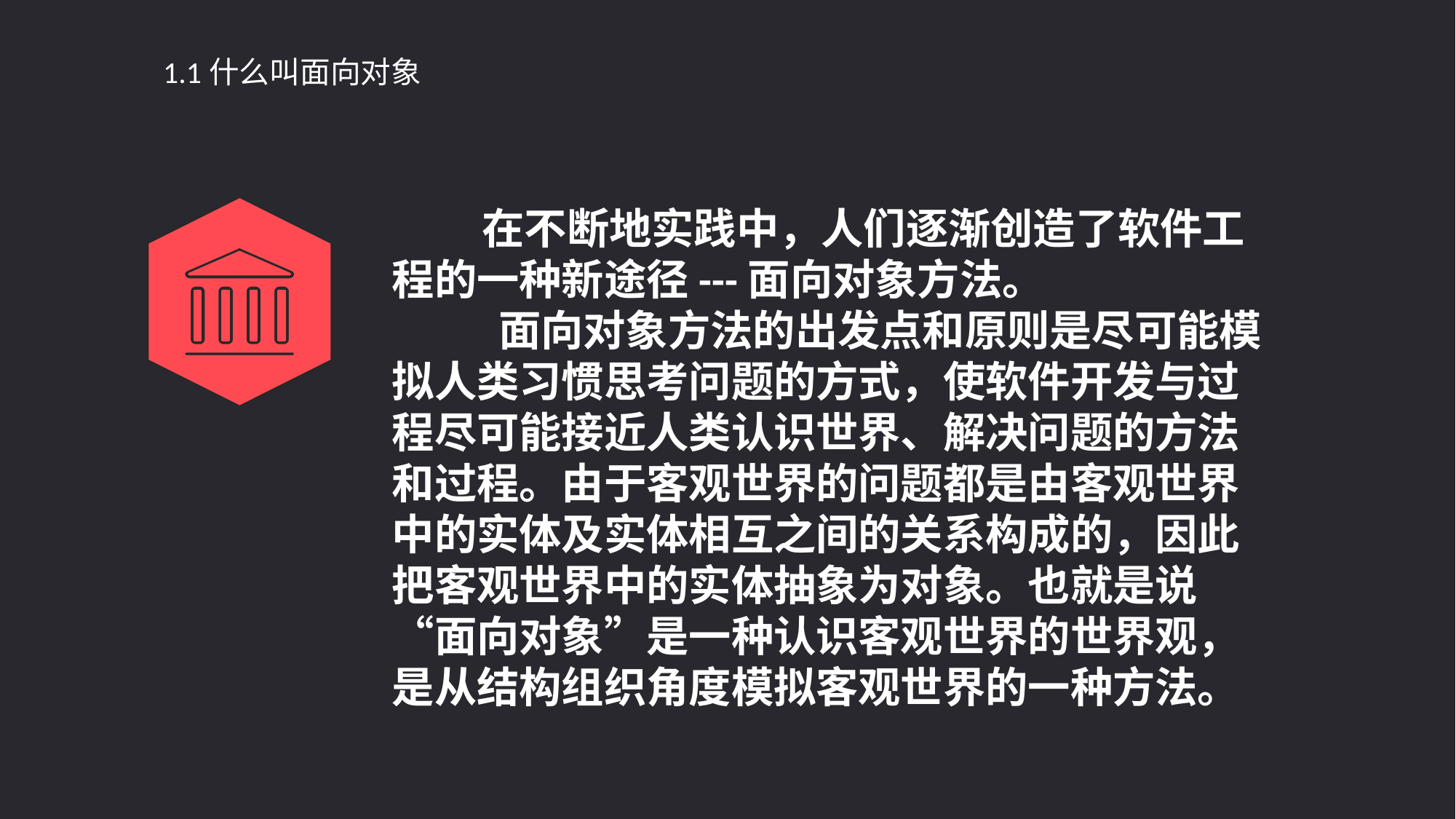

1.1什么叫面向对象

         在不断地实践中，人们逐渐创造了软件工程的一种新途径---面向对象方法。
          面向对象方法的出发点和原则是尽可能模拟人类习惯思考问题的方式，使软件开发与过程尽可能接近人类认识世界、解决问题的方法和过程。由于客观世界的问题都是由客观世界中的实体及实体相互之间的关系构成的，因此把客观世界中的实体抽象为对象。也就是说“面向对象”是一种认识客观世界的世界观，是从结构组织角度模拟客观世界的一种方法。